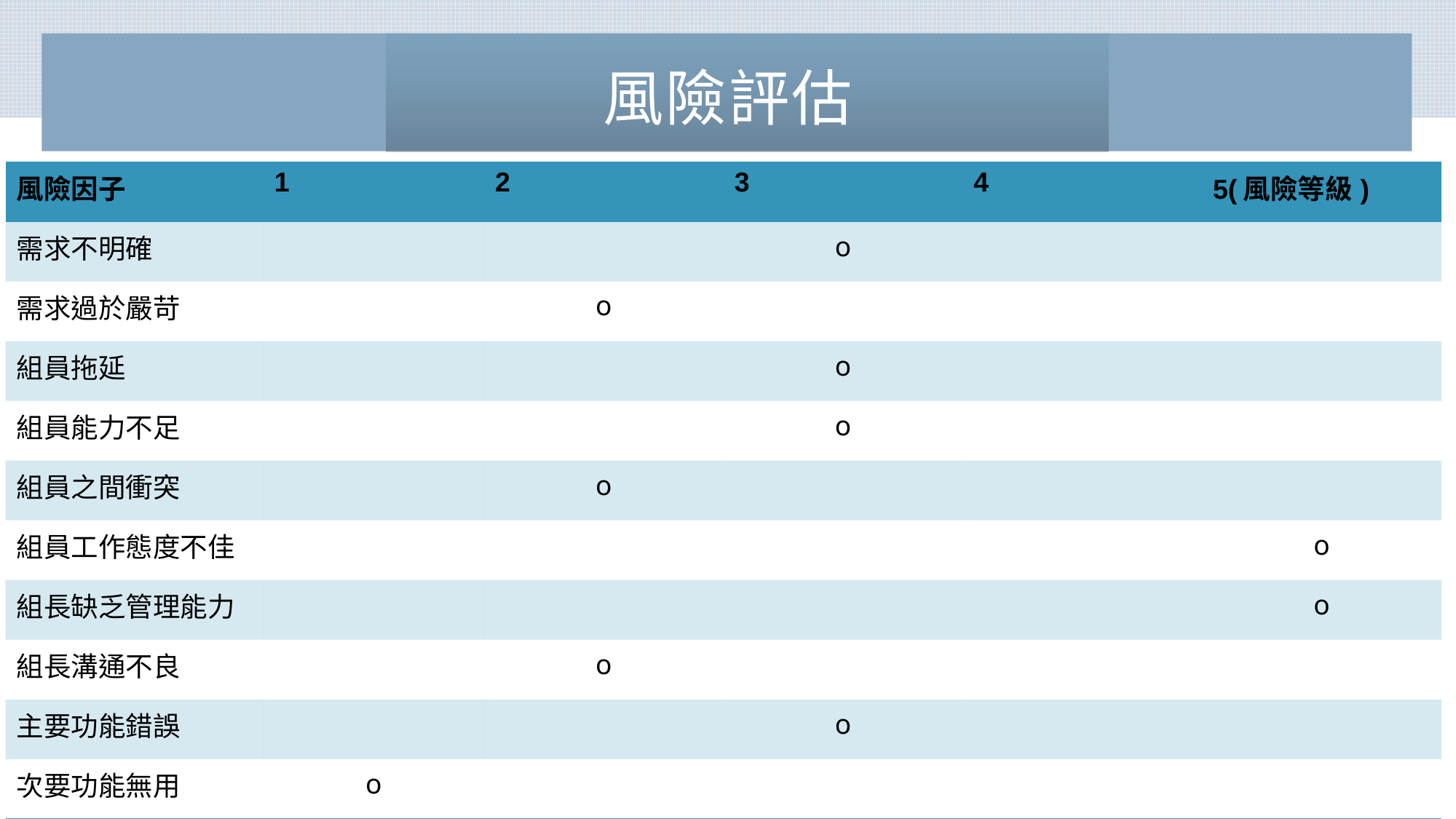

風險評估

| 風險因子 | 1 | 2 | 3 | 4 | 5(風險等級) |
| --- | --- | --- | --- | --- | --- |
| 需求不明確 |  |  | o |  |  |
| 需求過於嚴苛 |  | o |  |  |  |
| 組員拖延 |  |  | o |  |  |
| 組員能力不足 |  |  | o |  |  |
| 組員之間衝突 |  | o |  |  |  |
| 組員工作態度不佳 |  |  |  |  | o |
| 組長缺乏管理能力 |  |  |  |  | o |
| 組長溝通不良 |  | o |  |  |  |
| 主要功能錯誤 |  |  | o |  |  |
| 次要功能無用 | o |  |  |  |  |